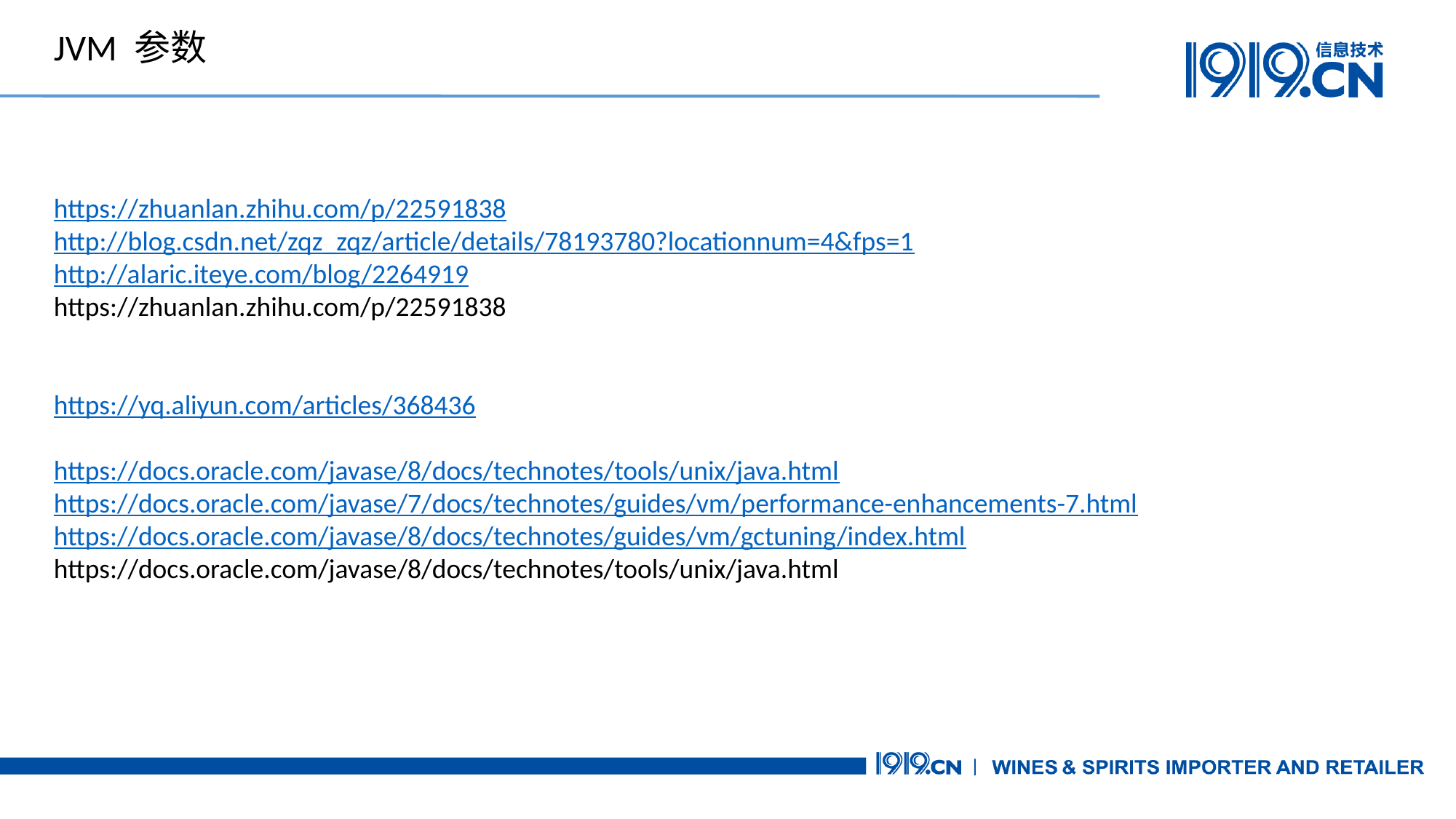

JVM 参数
https://zhuanlan.zhihu.com/p/22591838
http://blog.csdn.net/zqz_zqz/article/details/78193780?locationnum=4&fps=1
http://alaric.iteye.com/blog/2264919
https://zhuanlan.zhihu.com/p/22591838

https://yq.aliyun.com/articles/368436

https://docs.oracle.com/javase/8/docs/technotes/tools/unix/java.html
https://docs.oracle.com/javase/7/docs/technotes/guides/vm/performance-enhancements-7.html
https://docs.oracle.com/javase/8/docs/technotes/guides/vm/gctuning/index.html
https://docs.oracle.com/javase/8/docs/technotes/tools/unix/java.html
34